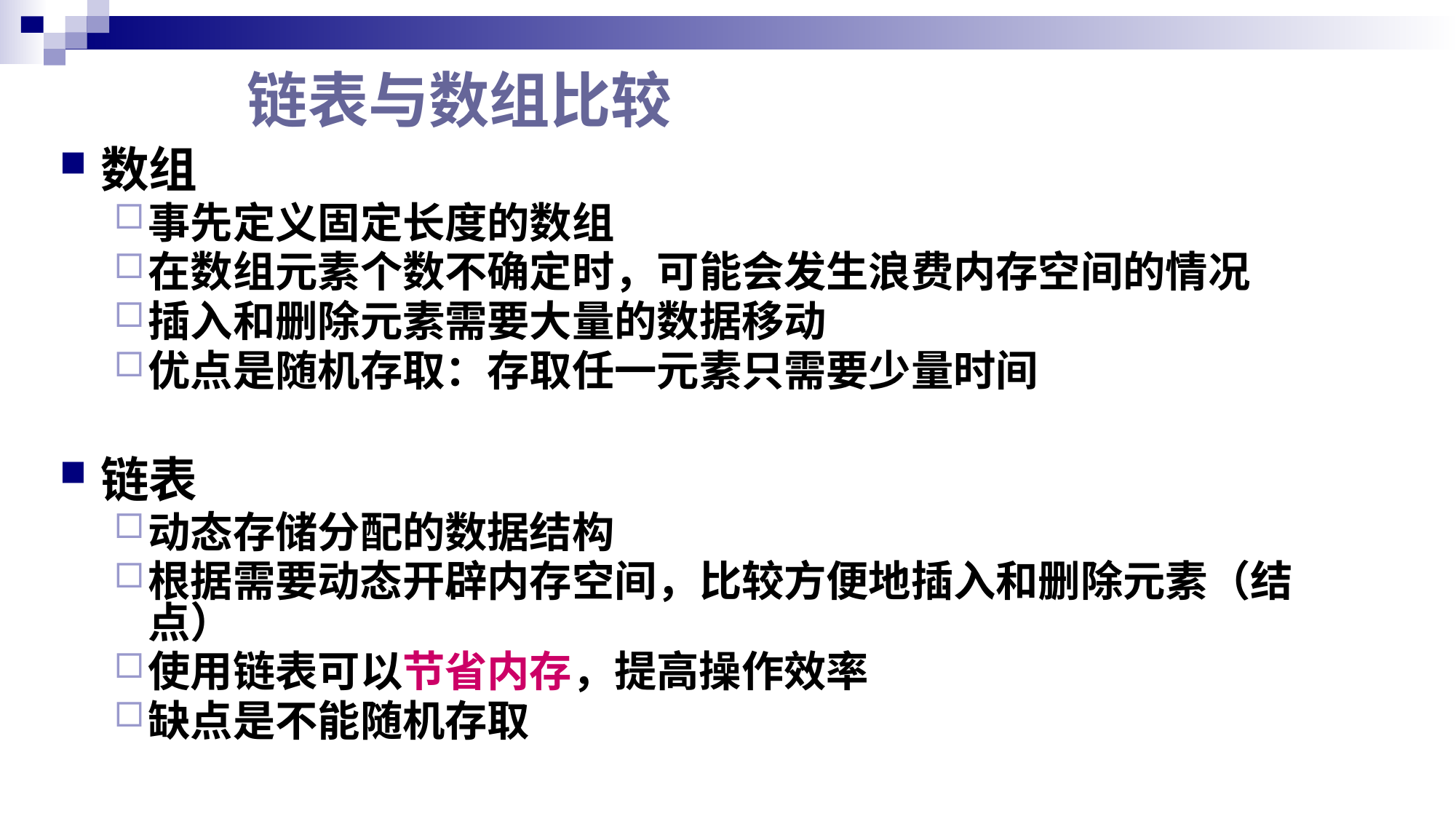

# 链表与数组比较
数组
事先定义固定长度的数组
在数组元素个数不确定时，可能会发生浪费内存空间的情况
插入和删除元素需要大量的数据移动
优点是随机存取：存取任一元素只需要少量时间

链表
动态存储分配的数据结构
根据需要动态开辟内存空间，比较方便地插入和删除元素（结点）
使用链表可以节省内存，提高操作效率
缺点是不能随机存取